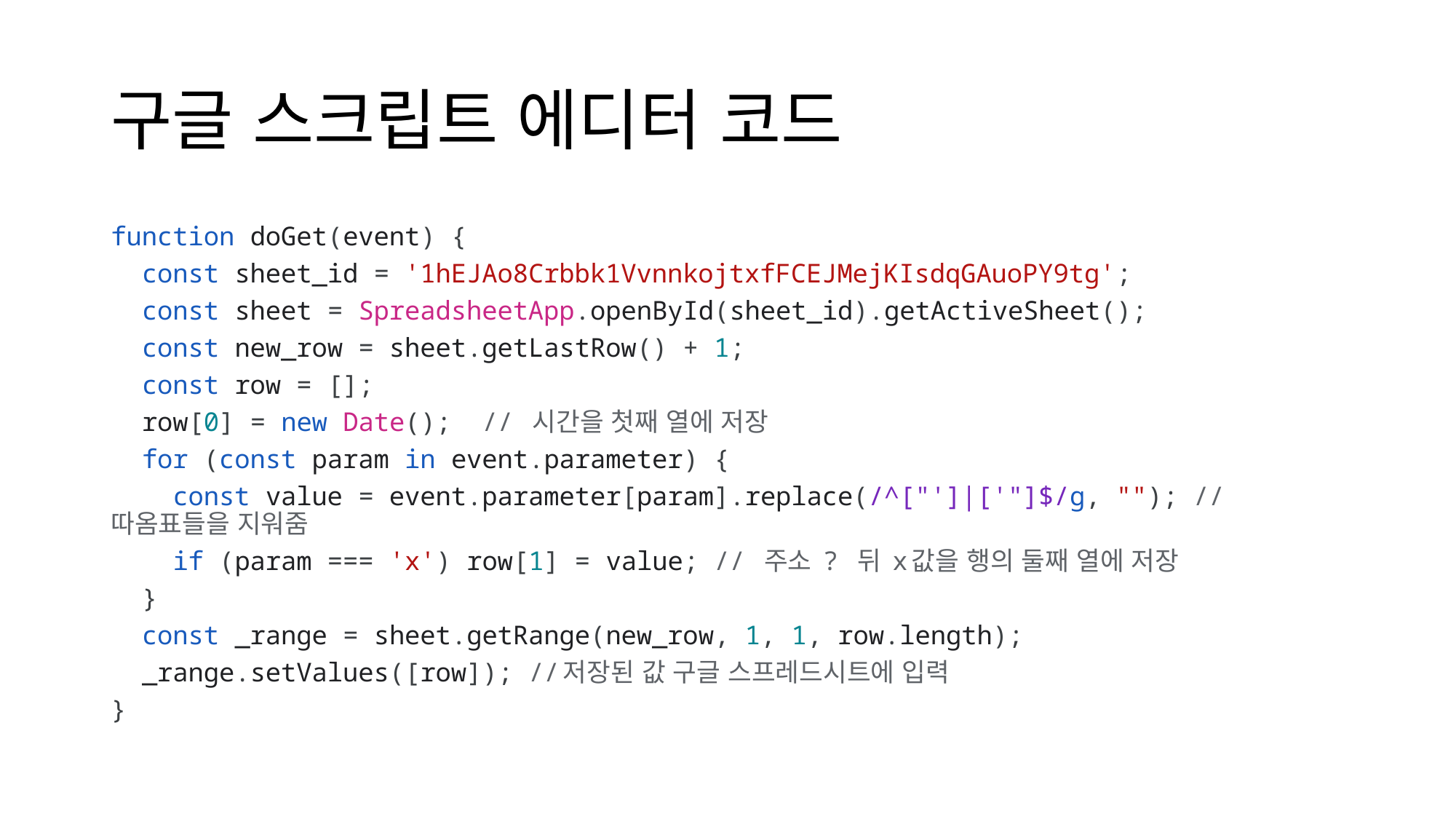

# 구글 스크립트 에디터 코드
function doGet(event) {
  const sheet_id = '1hEJAo8Crbbk1VvnnkojtxfFCEJMejKIsdqGAuoPY9tg';
  const sheet = SpreadsheetApp.openById(sheet_id).getActiveSheet();
  const new_row = sheet.getLastRow() + 1;
  const row = [];
  row[0] = new Date();  // 시간을 첫째 열에 저장
  for (const param in event.parameter) {
    const value = event.parameter[param].replace(/^["']|['"]$/g, ""); // 따옴표들을 지워줌
    if (param === 'x') row[1] = value; // 주소 ? 뒤 x값을 행의 둘째 열에 저장
  }
  const _range = sheet.getRange(new_row, 1, 1, row.length);
  _range.setValues([row]); //저장된 값 구글 스프레드시트에 입력
}